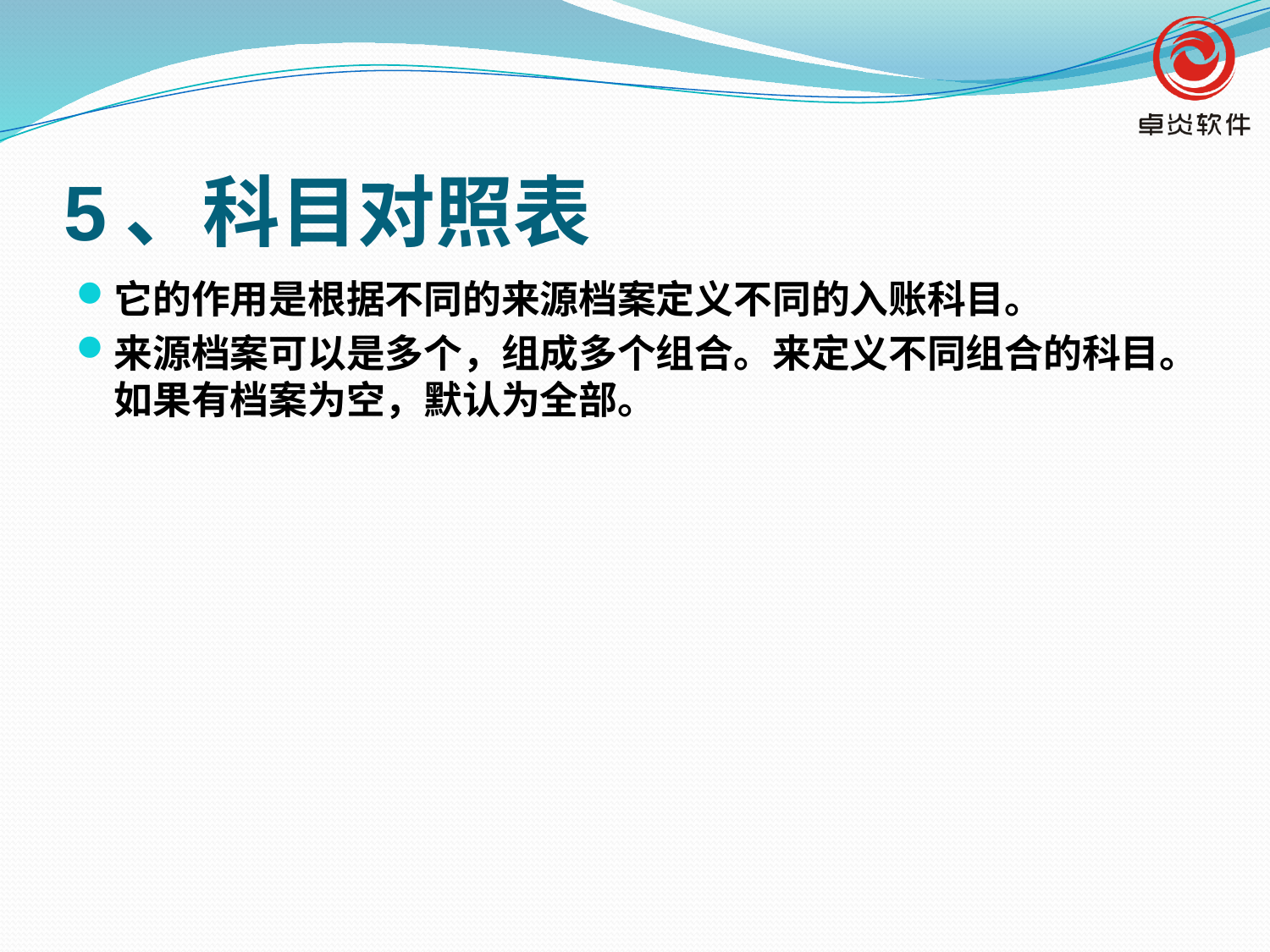

# 5、科目对照表
它的作用是根据不同的来源档案定义不同的入账科目。
来源档案可以是多个，组成多个组合。来定义不同组合的科目。如果有档案为空，默认为全部。